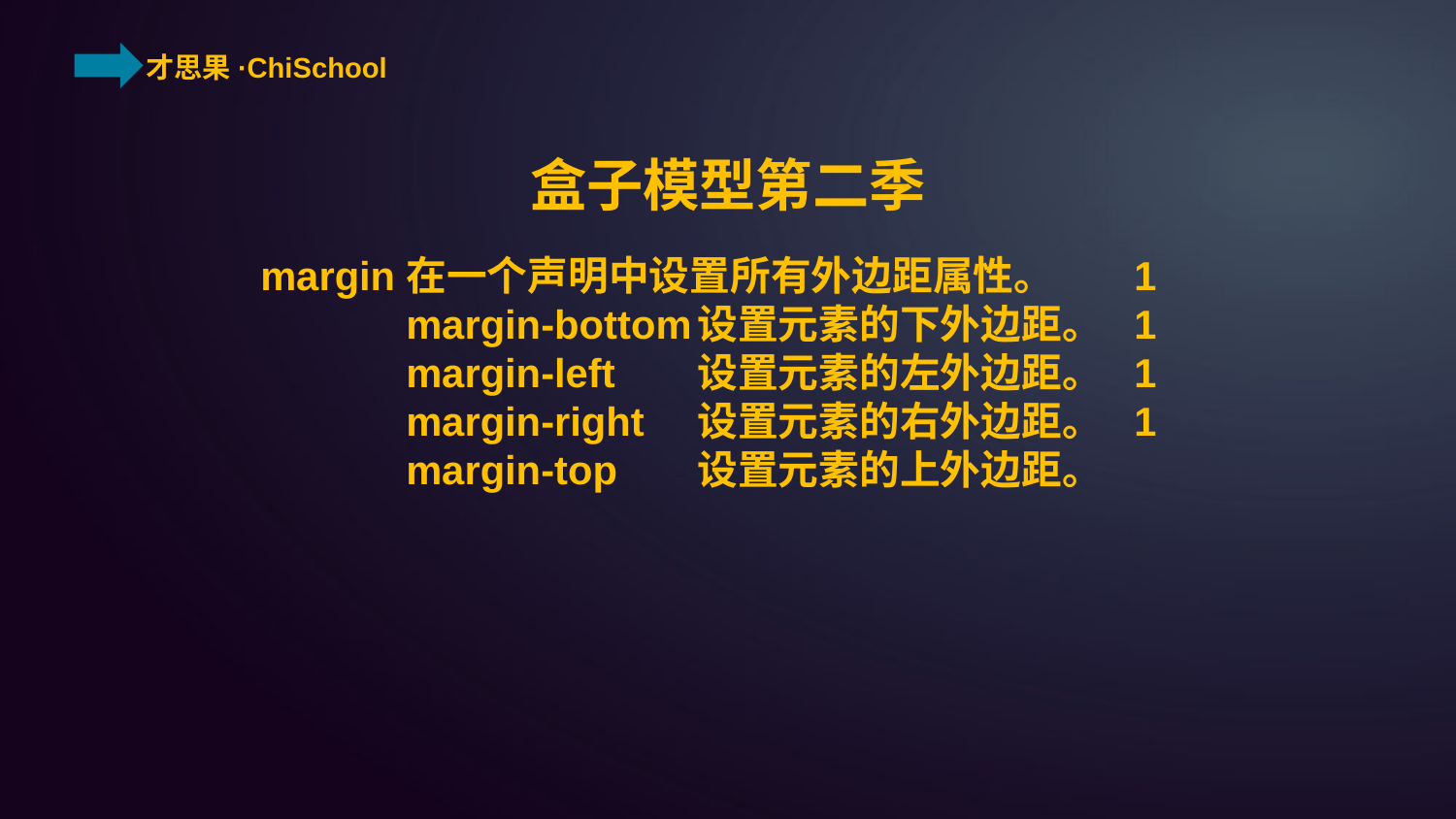

盒子模型第二季

margin	在一个声明中设置所有外边距属性。	1
	margin-bottom	设置元素的下外边距。	1
	margin-left	设置元素的左外边距。	1
	margin-right	设置元素的右外边距。	1
	margin-top	设置元素的上外边距。